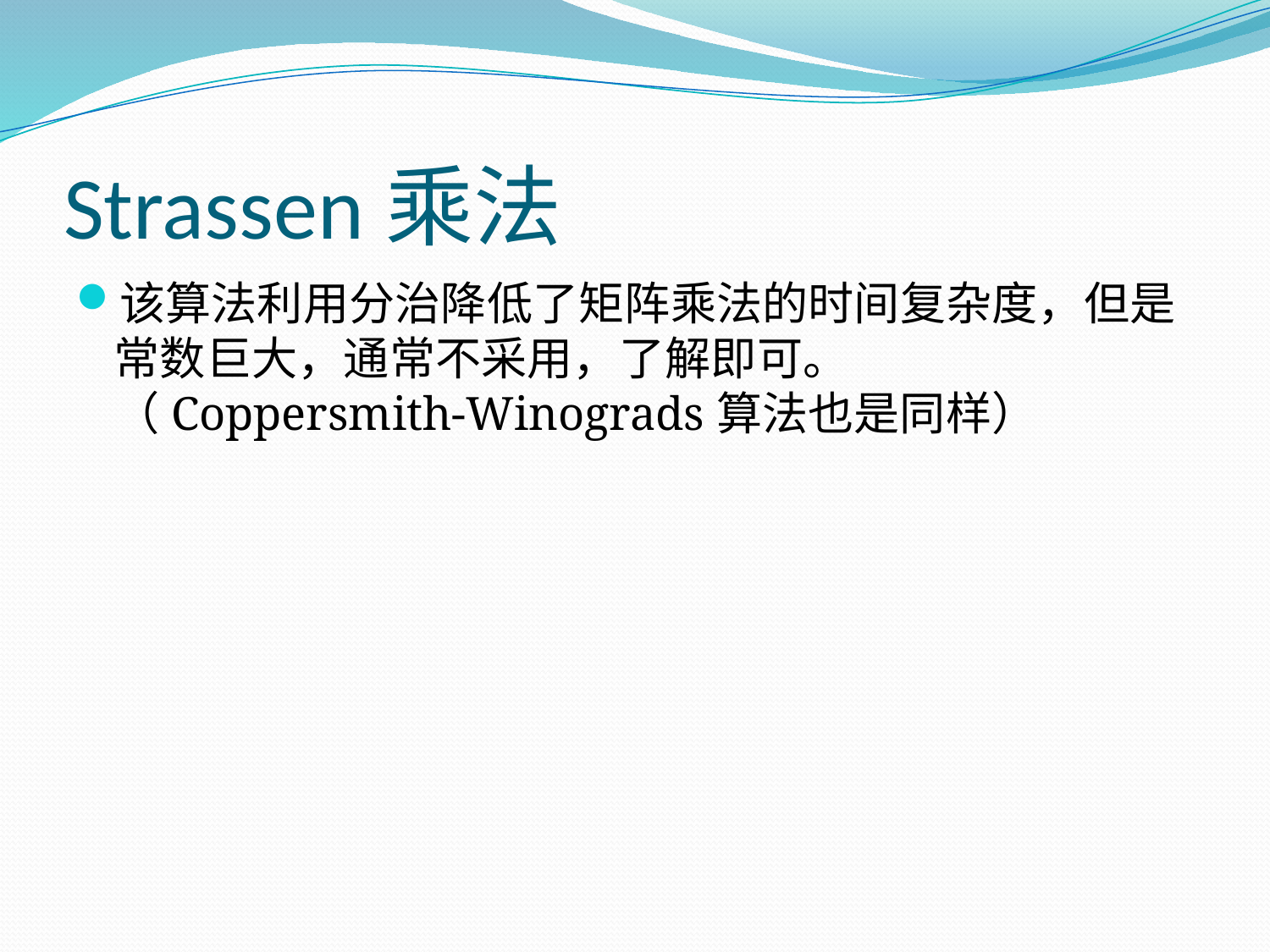

# Strassen乘法
该算法利用分治降低了矩阵乘法的时间复杂度，但是常数巨大，通常不采用，了解即可。（Coppersmith-Winograds算法也是同样）